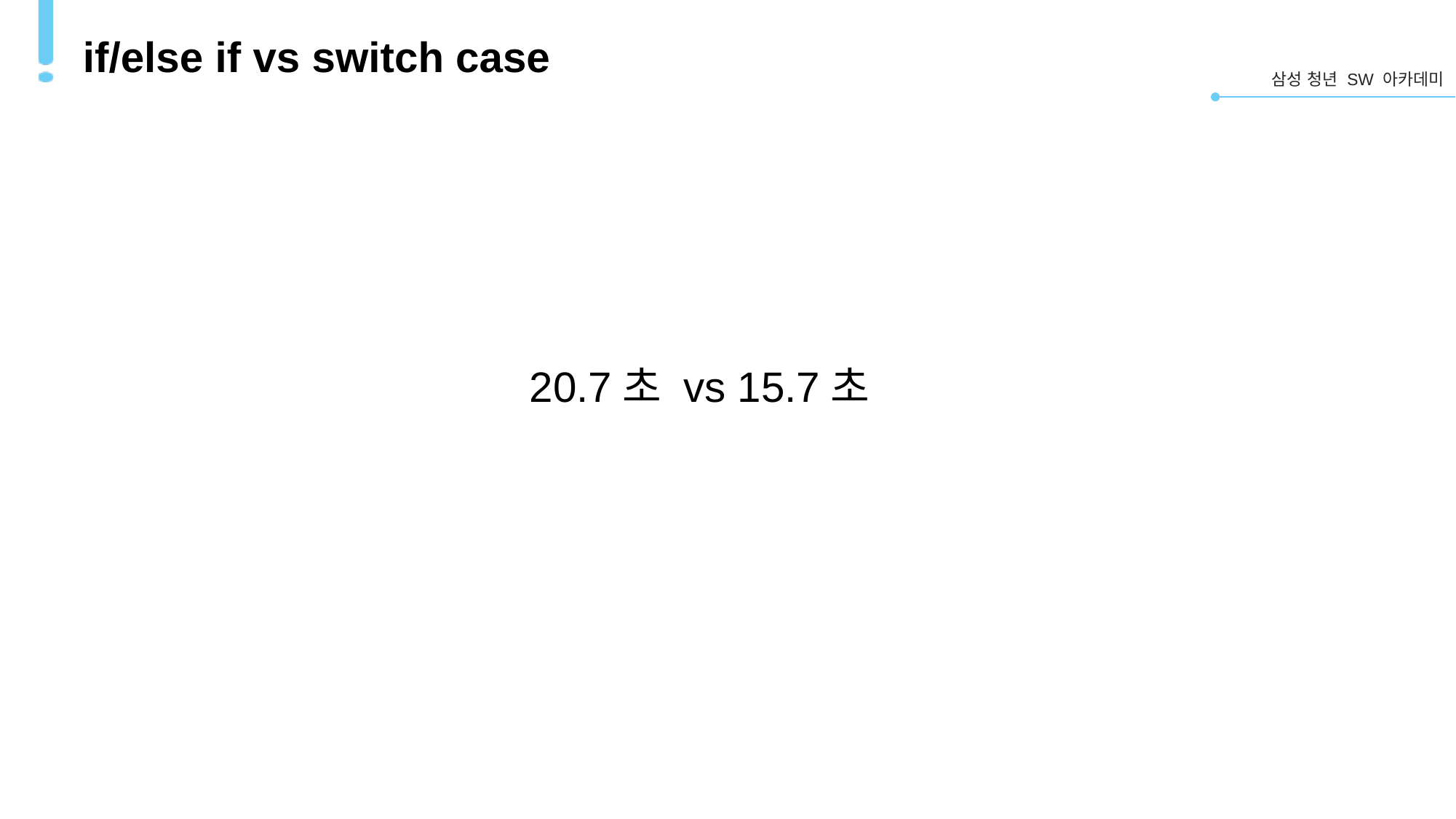

# if/else if vs switch case
20.7초 vs 15.7초